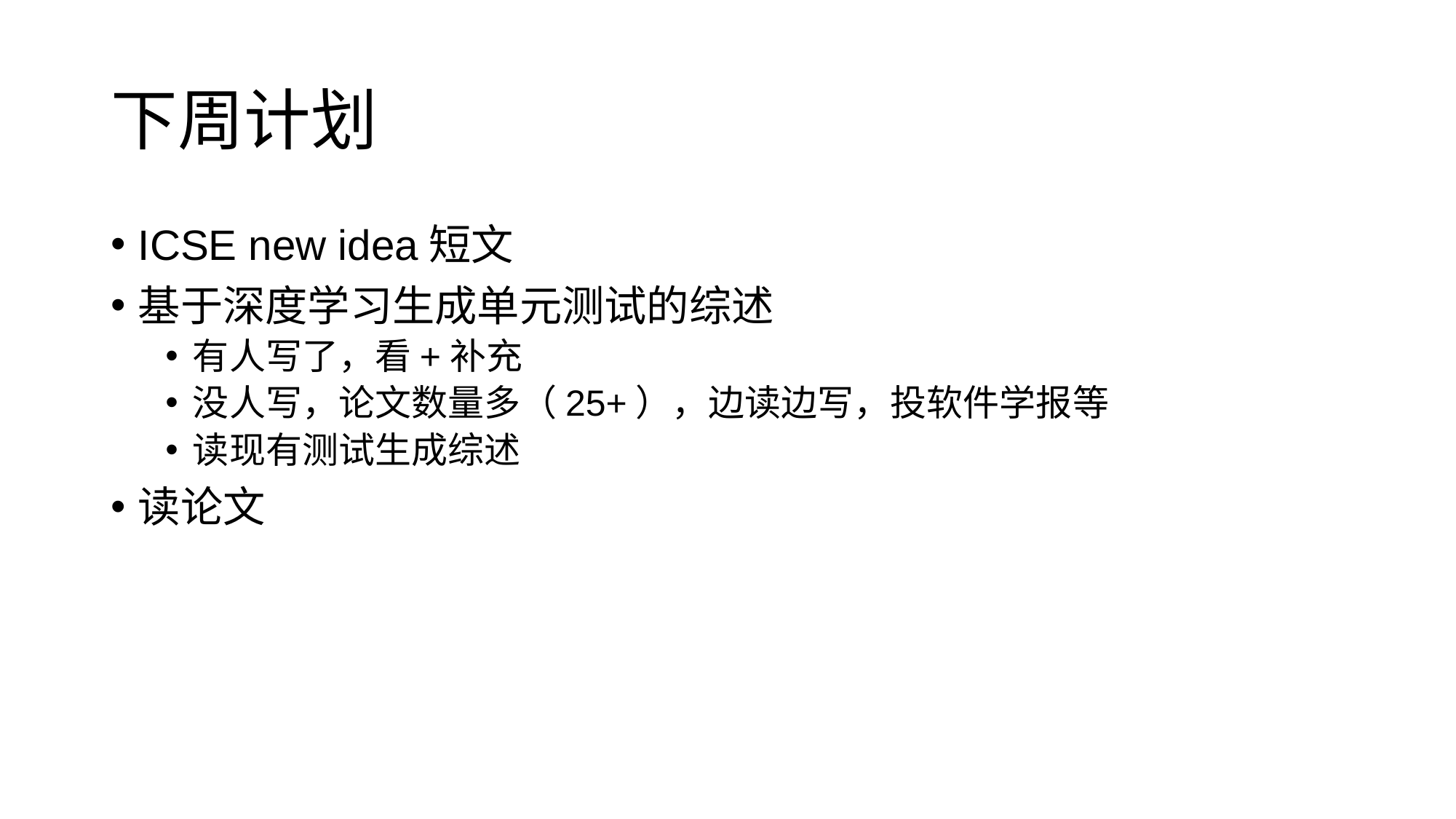

# 下周计划
ICSE new idea短文
基于深度学习生成单元测试的综述
有人写了，看+补充
没人写，论文数量多（25+），边读边写，投软件学报等
读现有测试生成综述
读论文